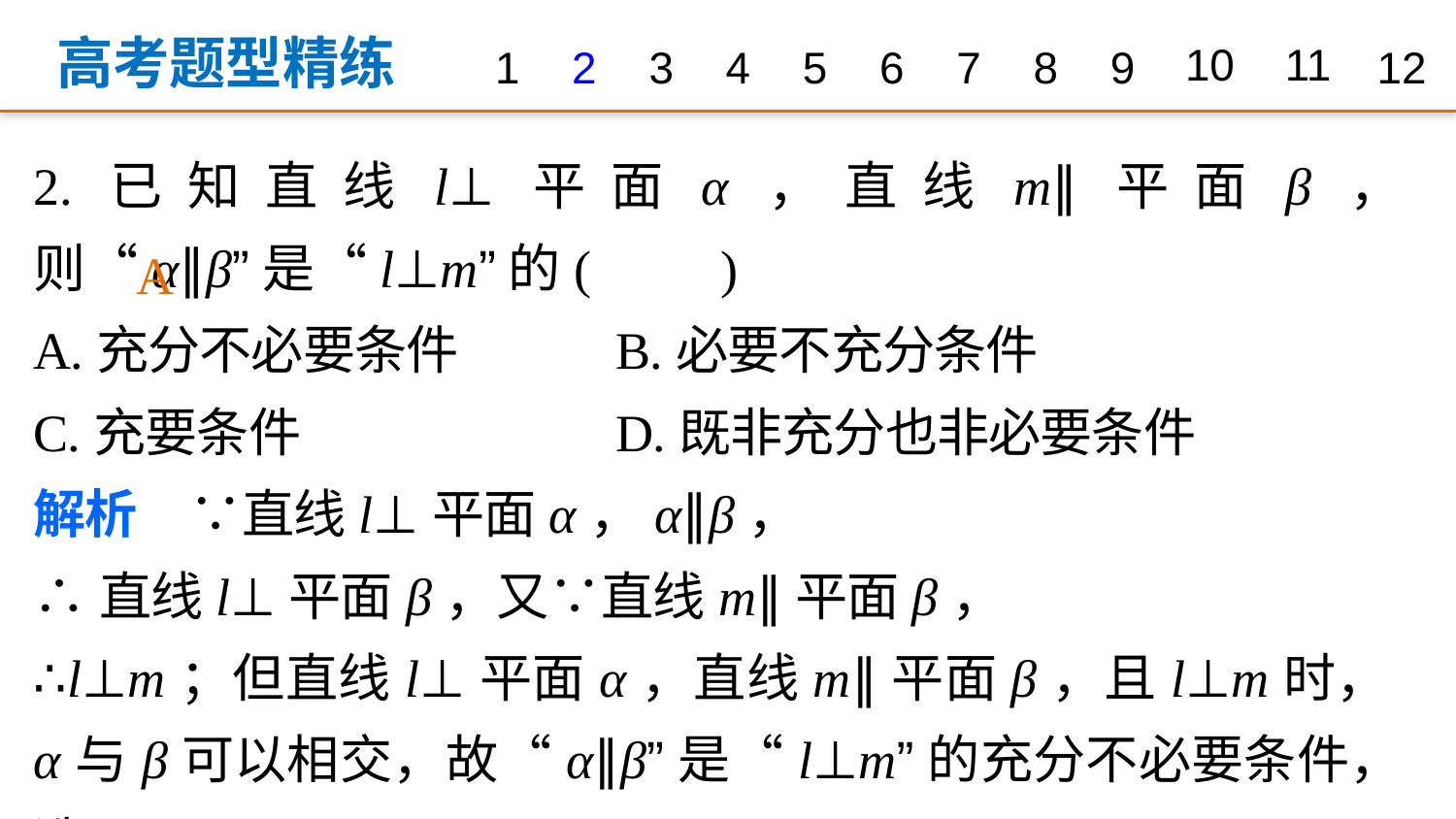

高考题型精练
1
2
3
4
5
6
7
8
9
10
11
12
2.已知直线l⊥平面α，直线m∥平面β，则“α∥β”是“l⊥m”的(　　)
A.充分不必要条件  	B.必要不充分条件
C.充要条件  			D.既非充分也非必要条件
解析　∵直线l⊥平面α，α∥β，
∴直线l⊥平面β，又∵直线m∥平面β，
∴l⊥m；但直线l⊥平面α，直线m∥平面β，且l⊥m时，α与β可以相交，故“α∥β”是“l⊥m”的充分不必要条件，选A.
A